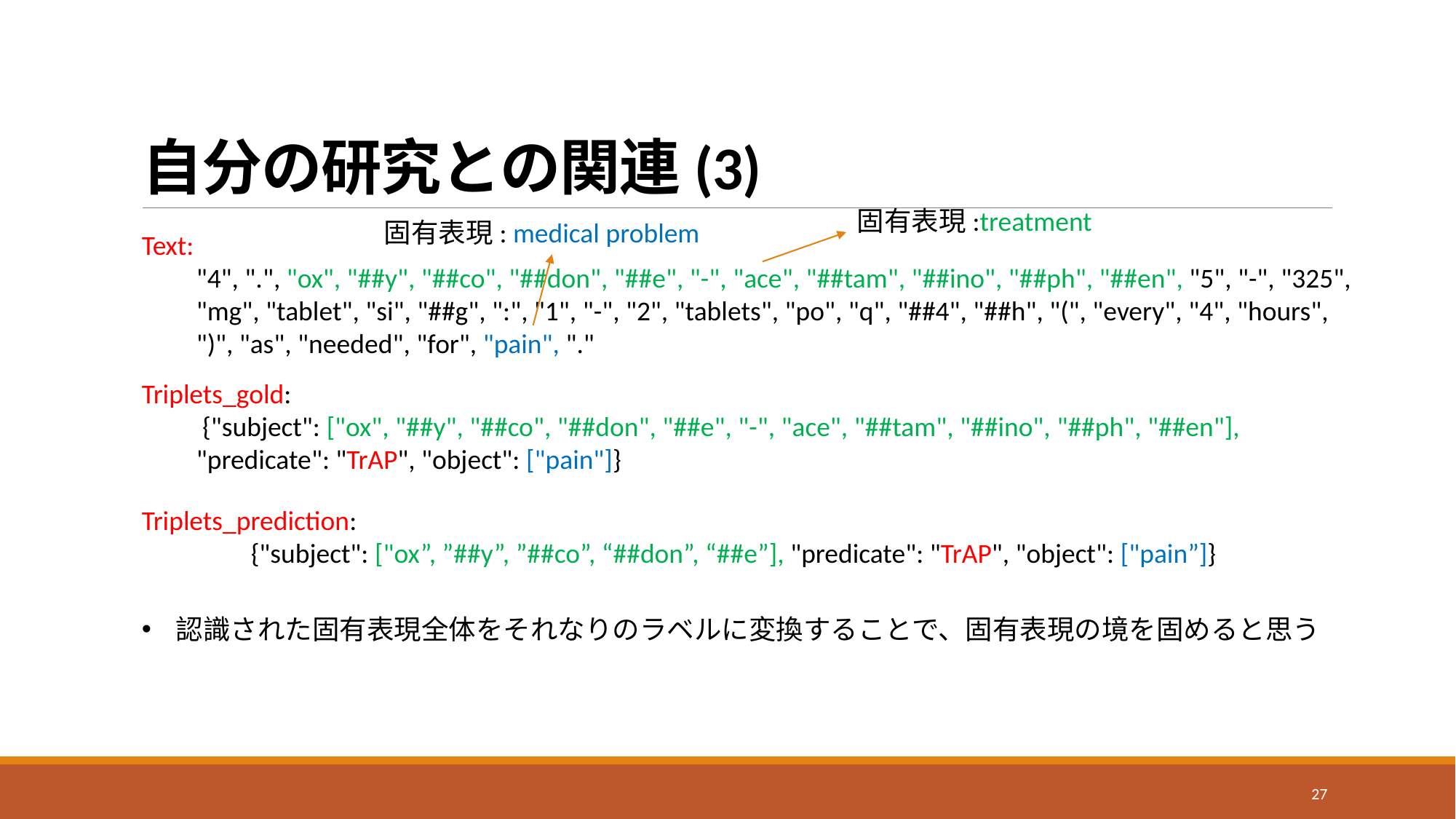

# 自分の研究との関連(3)
固有表現:treatment
固有表現: medical problem
Text:
"4", ".", "ox", "##y", "##co", "##don", "##e", "-", "ace", "##tam", "##ino", "##ph", "##en", "5", "-", "325", "mg", "tablet", "si", "##g", ":", "1", "-", "2", "tablets", "po", "q", "##4", "##h", "(", "every", "4", "hours", ")", "as", "needed", "for", "pain", "."
Triplets_gold:
 {"subject": ["ox", "##y", "##co", "##don", "##e", "-", "ace", "##tam", "##ino", "##ph", "##en"], "predicate": "TrAP", "object": ["pain"]}
Triplets_prediction:
	{"subject": ["ox”, ”##y”, ”##co”, “##don”, “##e”], "predicate": "TrAP", "object": ["pain”]}
認識された固有表現全体をそれなりのラベルに変換することで、固有表現の境を固めると思う
27